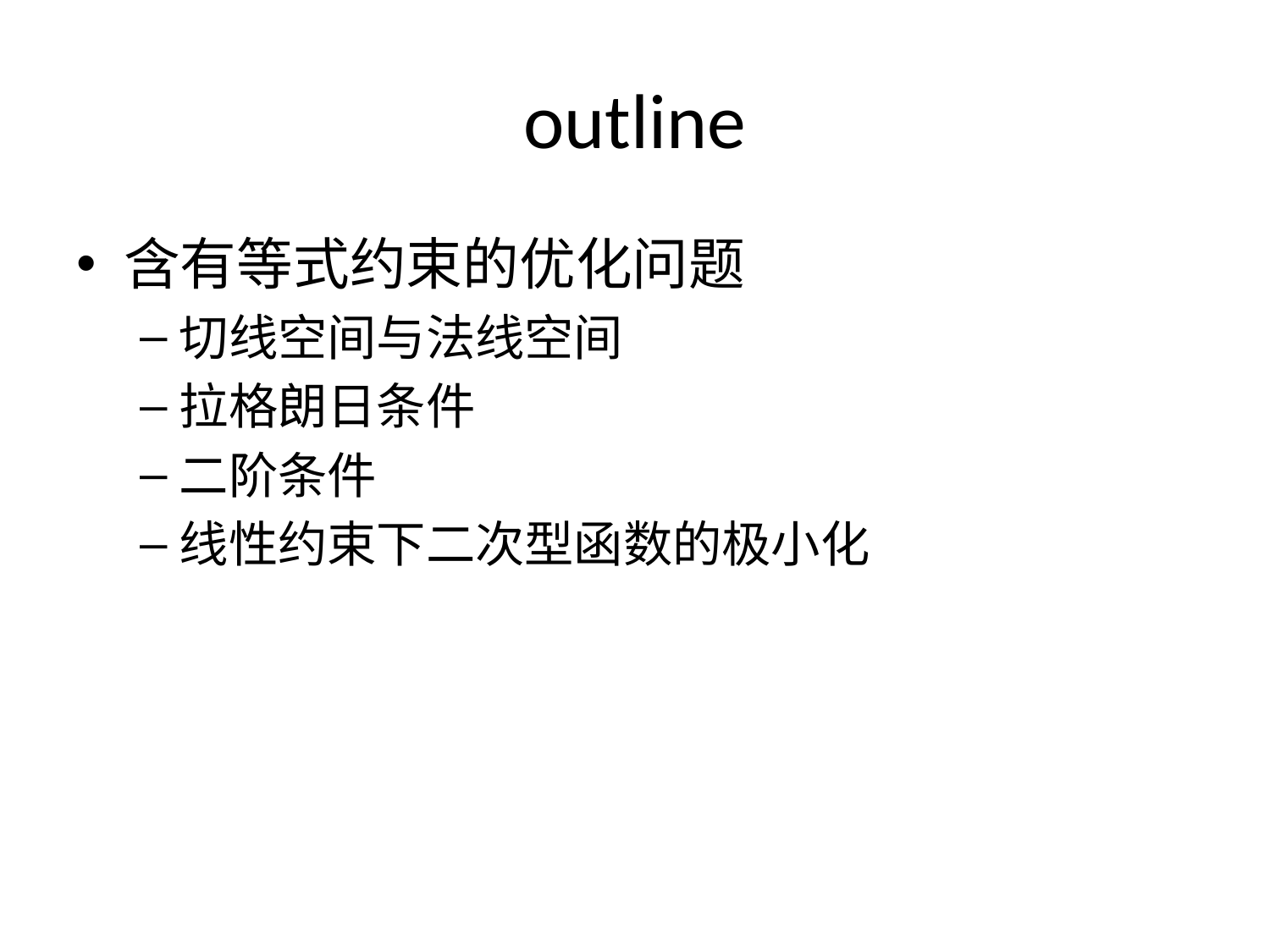

# outline
含有等式约束的优化问题
切线空间与法线空间
拉格朗日条件
二阶条件
线性约束下二次型函数的极小化